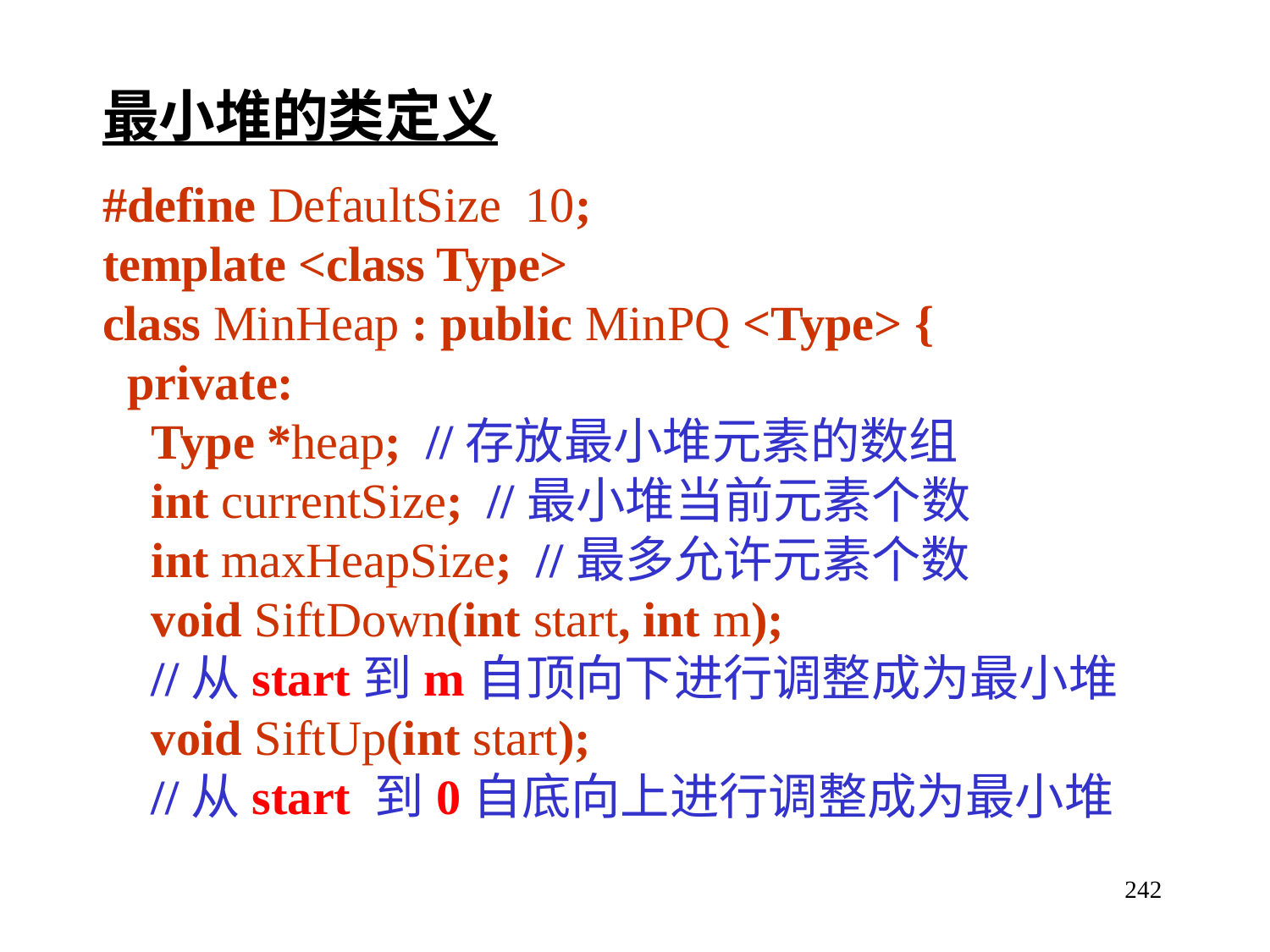

最小堆的类定义
#define DefaultSize  10;
template <class Type>
class MinHeap : public MinPQ <Type> {
  private:
    Type *heap;  //存放最小堆元素的数组
    int currentSize;  //最小堆当前元素个数
    int maxHeapSize;  //最多允许元素个数
    void SiftDown(int start, int m);
    //从start到m自顶向下进行调整成为最小堆
    void SiftUp(int start);
    //从start 到0自底向上进行调整成为最小堆

242